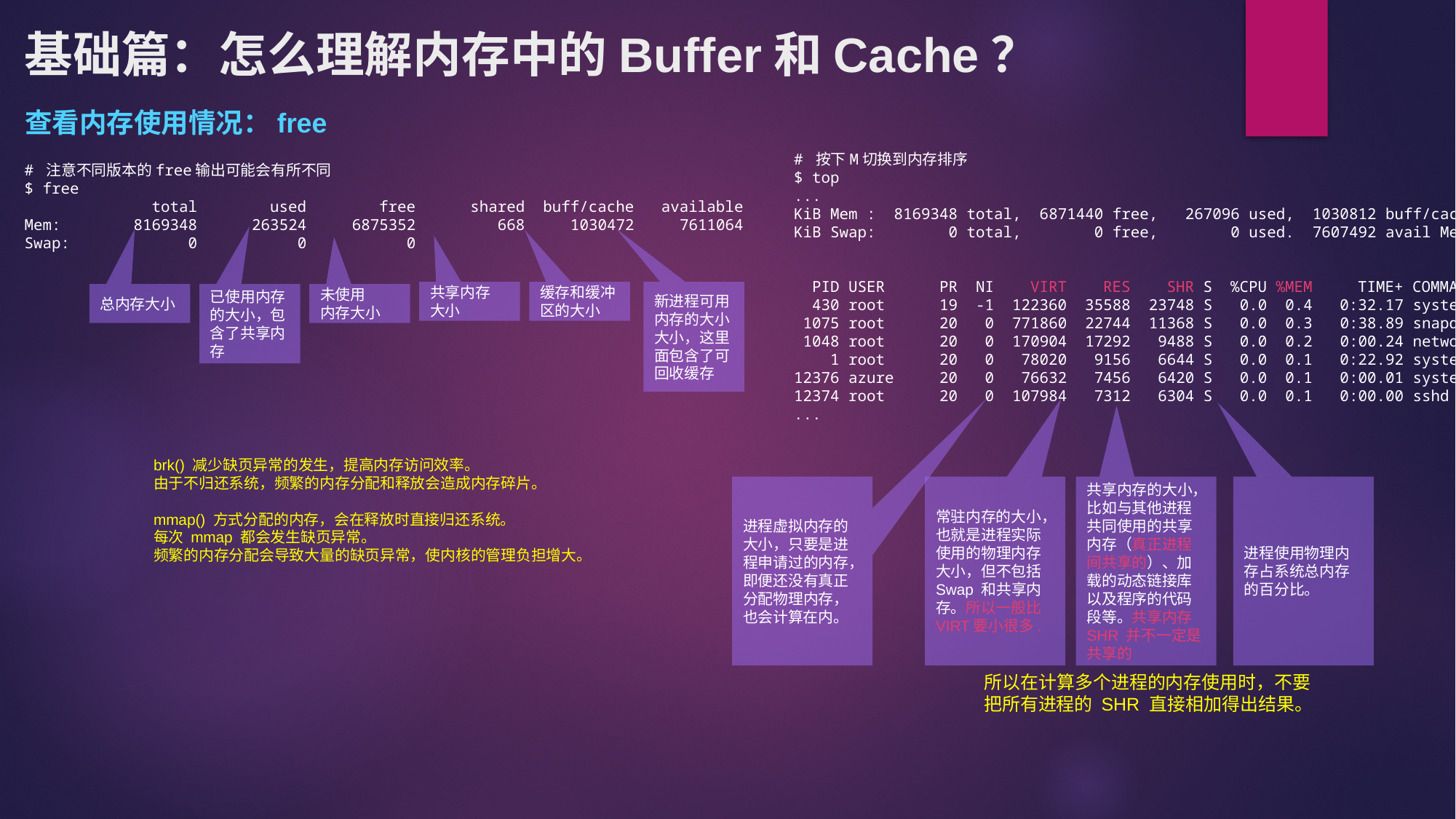

# 基础篇：怎么理解内存中的Buffer和Cache？
查看内存使用情况：free
# 按下M切换到内存排序
$ top
...
KiB Mem :  8169348 total,  6871440 free,   267096 used,  1030812 buff/cache
KiB Swap:        0 total,        0 free,        0 used.  7607492 avail Mem

  PID USER      PR  NI    VIRT    RES    SHR S  %CPU %MEM     TIME+ COMMAND
  430 root      19  -1  122360  35588  23748 S   0.0  0.4   0:32.17 systemd-journal
 1075 root      20   0  771860  22744  11368 S   0.0  0.3   0:38.89 snapd
 1048 root      20   0  170904  17292   9488 S   0.0  0.2   0:00.24 networkd-dispat
    1 root      20   0   78020   9156   6644 S   0.0  0.1   0:22.92 systemd
12376 azure     20   0   76632   7456   6420 S   0.0  0.1   0:00.01 systemd
12374 root      20   0  107984   7312   6304 S   0.0  0.1   0:00.00 sshd
...
# 注意不同版本的free输出可能会有所不同
$ free
              total        used        free      shared  buff/cache   available
Mem:        8169348      263524     6875352         668     1030472     7611064
Swap:             0           0           0
新进程可用内存的大小大小，这里面包含了可回收缓存
缓存和缓冲区的大小
共享内存
大小
已使用内存的大小，包含了共享内存
未使用
内存大小
总内存大小
brk() 减少缺页异常的发生，提高内存访问效率。
由于不归还系统，频繁的内存分配和释放会造成内存碎片。

mmap() 方式分配的内存，会在释放时直接归还系统。
每次 mmap 都会发生缺页异常。
频繁的内存分配会导致大量的缺页异常，使内核的管理负担增大。
进程使用物理内存占系统总内存的百分比。
共享内存的大小，比如与其他进程共同使用的共享内存（真正进程间共享的）、加载的动态链接库以及程序的代码段等。共享内存 SHR 并不一定是共享的
常驻内存的大小，也就是进程实际使用的物理内存大小，但不包括 Swap 和共享内存。所以一般比VIRT要小很多.
进程虚拟内存的大小，只要是进程申请过的内存，即便还没有真正分配物理内存，也会计算在内。
所以在计算多个进程的内存使用时，不要把所有进程的 SHR 直接相加得出结果。